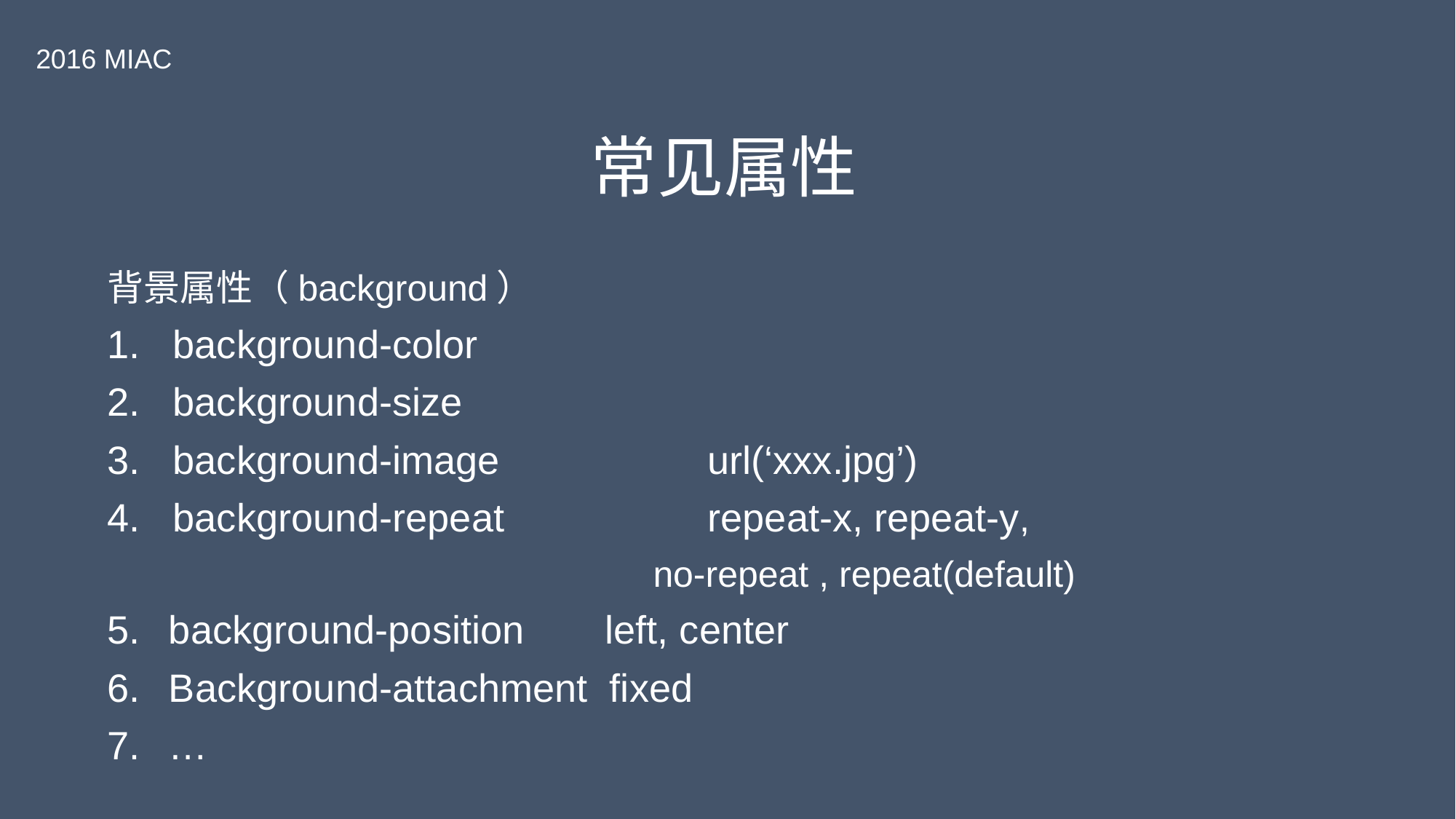

2016 MIAC
常见属性
背景属性（background）
 background-color
 background-size
 background-image		url(‘xxx.jpg’)
 background-repeat		repeat-x, repeat-y,
					no-repeat , repeat(default)
background-position 	left, center
Background-attachment  fixed
…